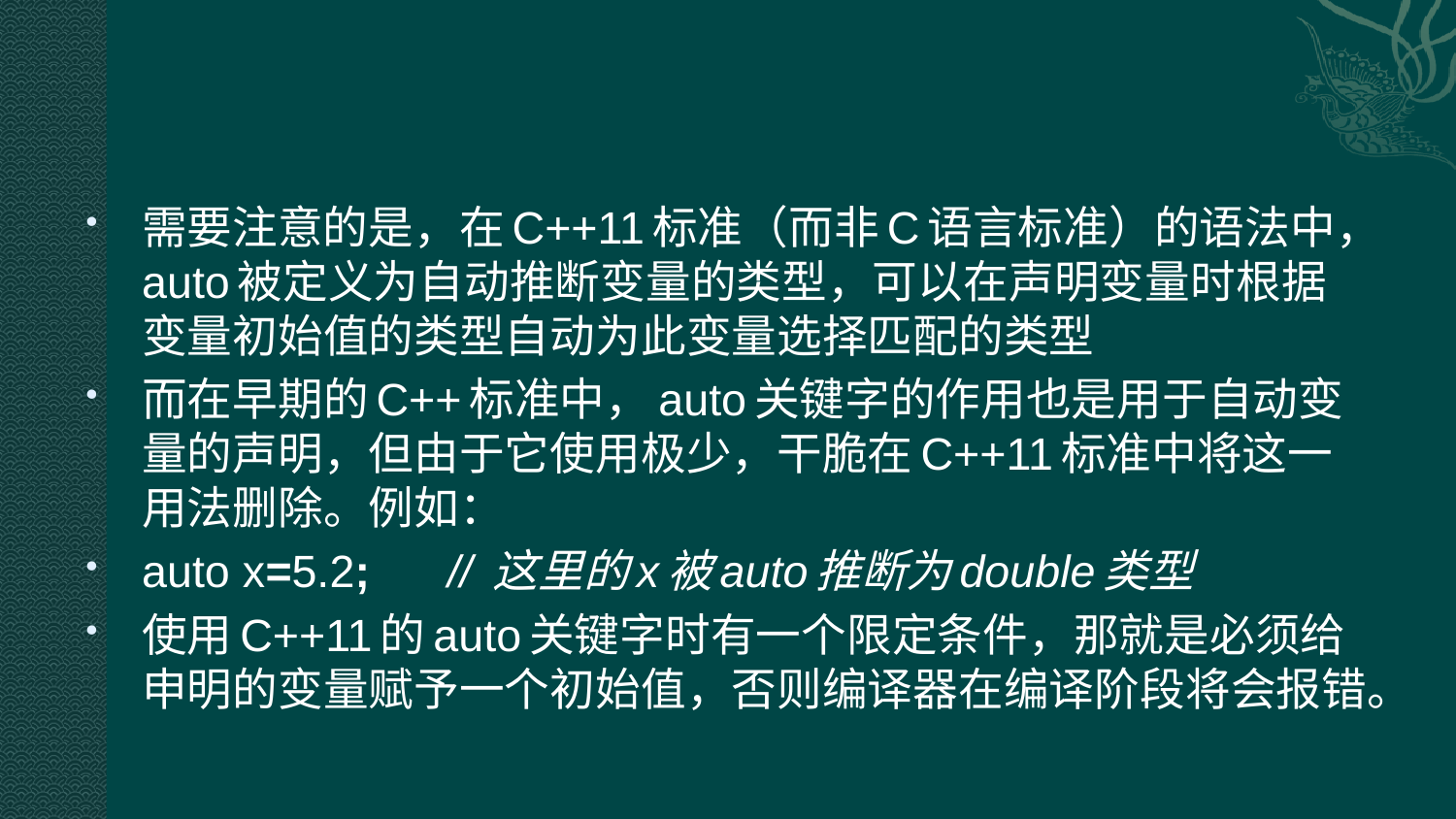

#
需要注意的是，在C++11标准（而非C语言标准）的语法中，auto被定义为自动推断变量的类型，可以在声明变量时根据变量初始值的类型自动为此变量选择匹配的类型
而在早期的C++标准中，auto关键字的作用也是用于自动变量的声明，但由于它使用极少，干脆在C++11标准中将这一用法删除。例如：
auto x=5.2; 	// 这里的x被auto推断为double类型
使用C++11的auto关键字时有一个限定条件，那就是必须给申明的变量赋予一个初始值，否则编译器在编译阶段将会报错。